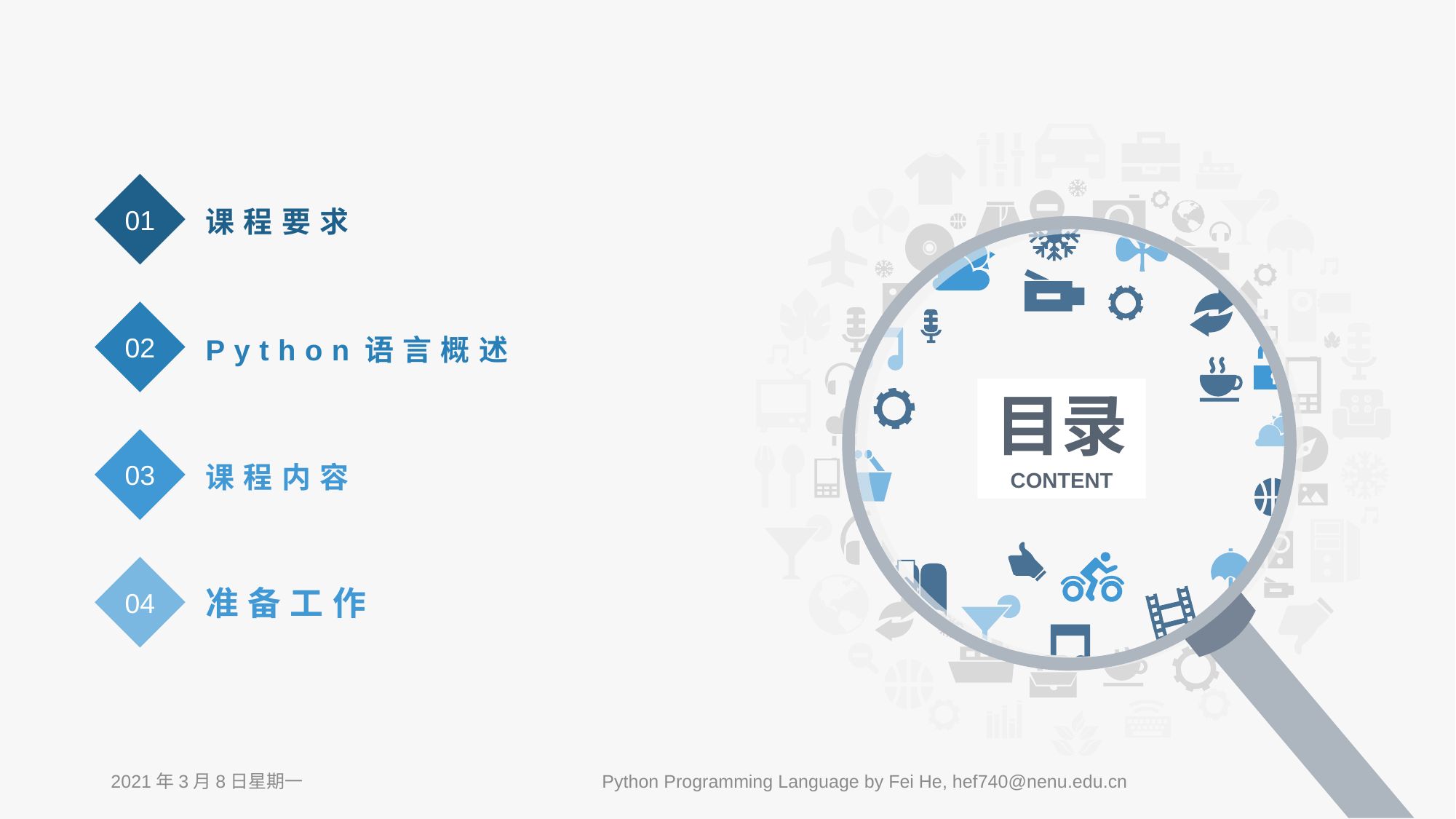

01
课程要求
02
Python语言概述
目录
CONTENT
03
课程内容
04
准备工作
2021年3月8日星期一
Python Programming Language by Fei He, hef740@nenu.edu.cn
2